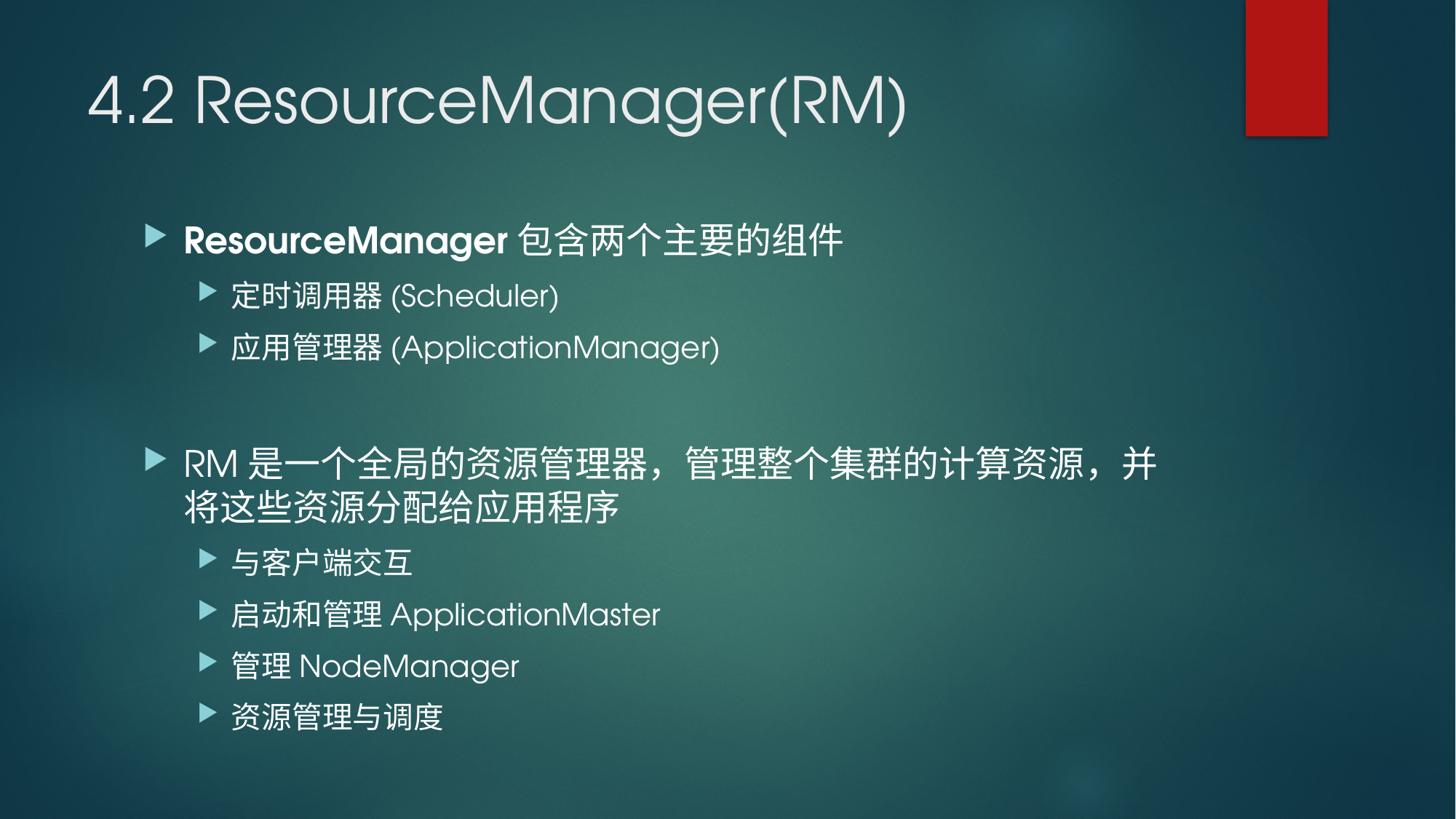

# 4.2 ResourceManager(RM)

ResourceManager包含两个主要的组件
定时调用器(Scheduler)
应用管理器(ApplicationManager)

RM是一个全局的资源管理器，管理整个集群的计算资源，并将这些资源分配给应用程序
与客户端交互
启动和管理ApplicationMaster
管理NodeManager
资源管理与调度